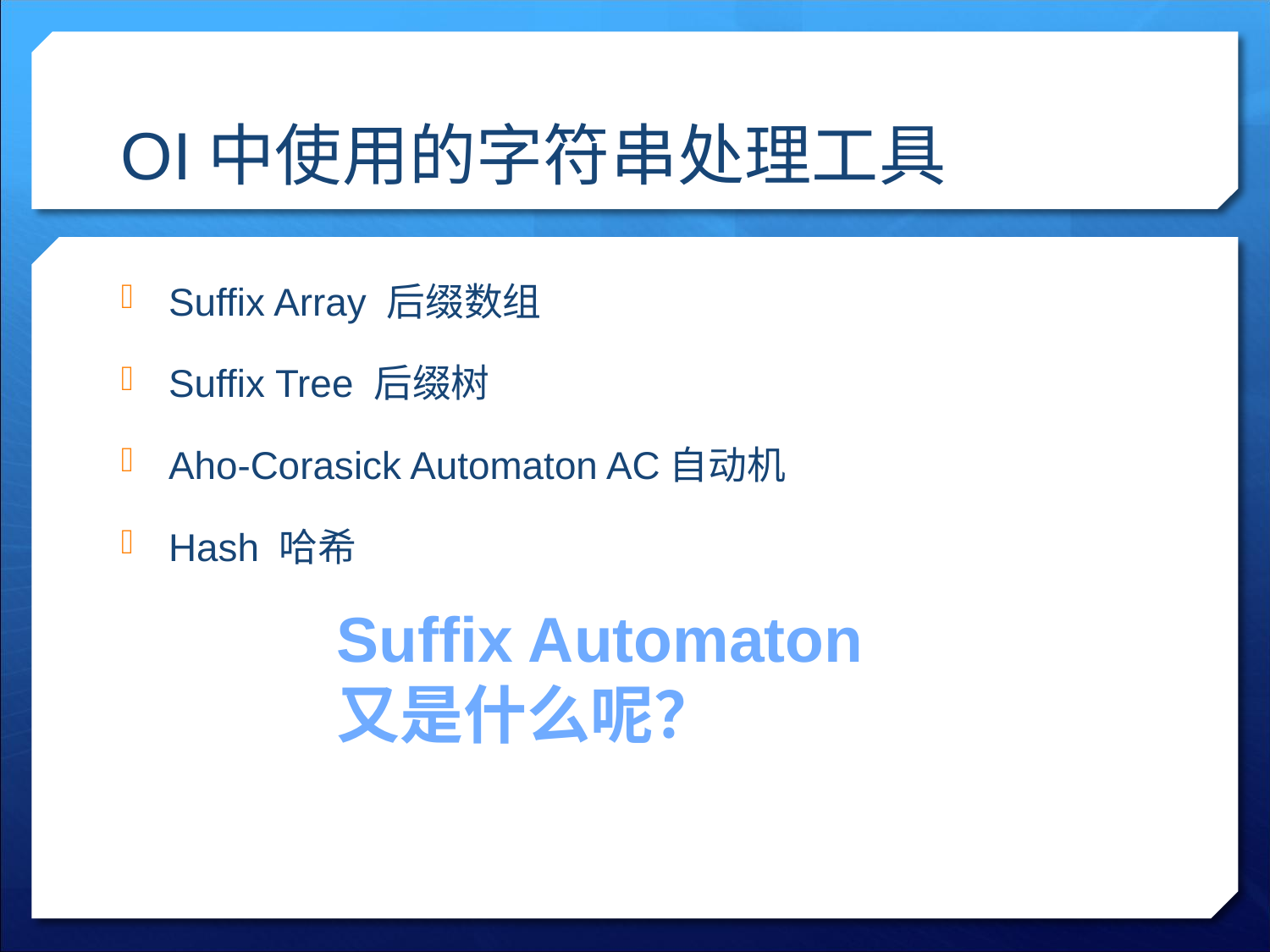

# OI中使用的字符串处理工具
Suffix Array 后缀数组
Suffix Tree 后缀树
Aho-Corasick Automaton AC自动机
Hash 哈希

Suffix Automaton又是什么呢？